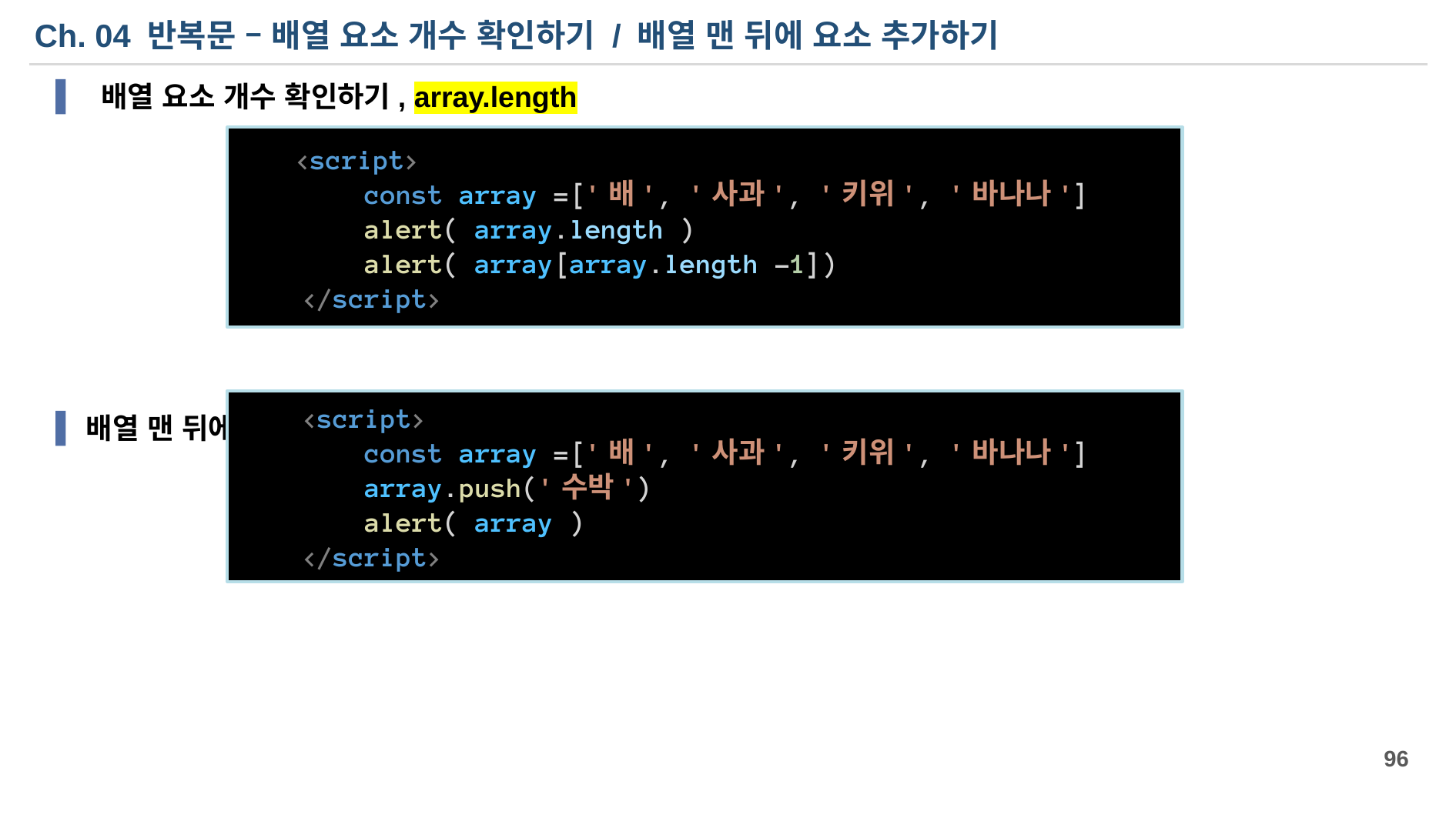

# Ch. 04 반복문 – 배열 요소 개수 확인하기 / 배열 맨 뒤에 요소 추가하기
 배열 요소 개수 확인하기, array.length

배열 맨 뒤에 요소 추가하기, array.push

    <script>
        const array =['배', '사과', '키위', '바나나']
        alert( array.length )
        alert( array[array.length -1])
    </script>
    <script>
        const array =['배', '사과', '키위', '바나나']
        array.push('수박')
        alert( array )
    </script>
96